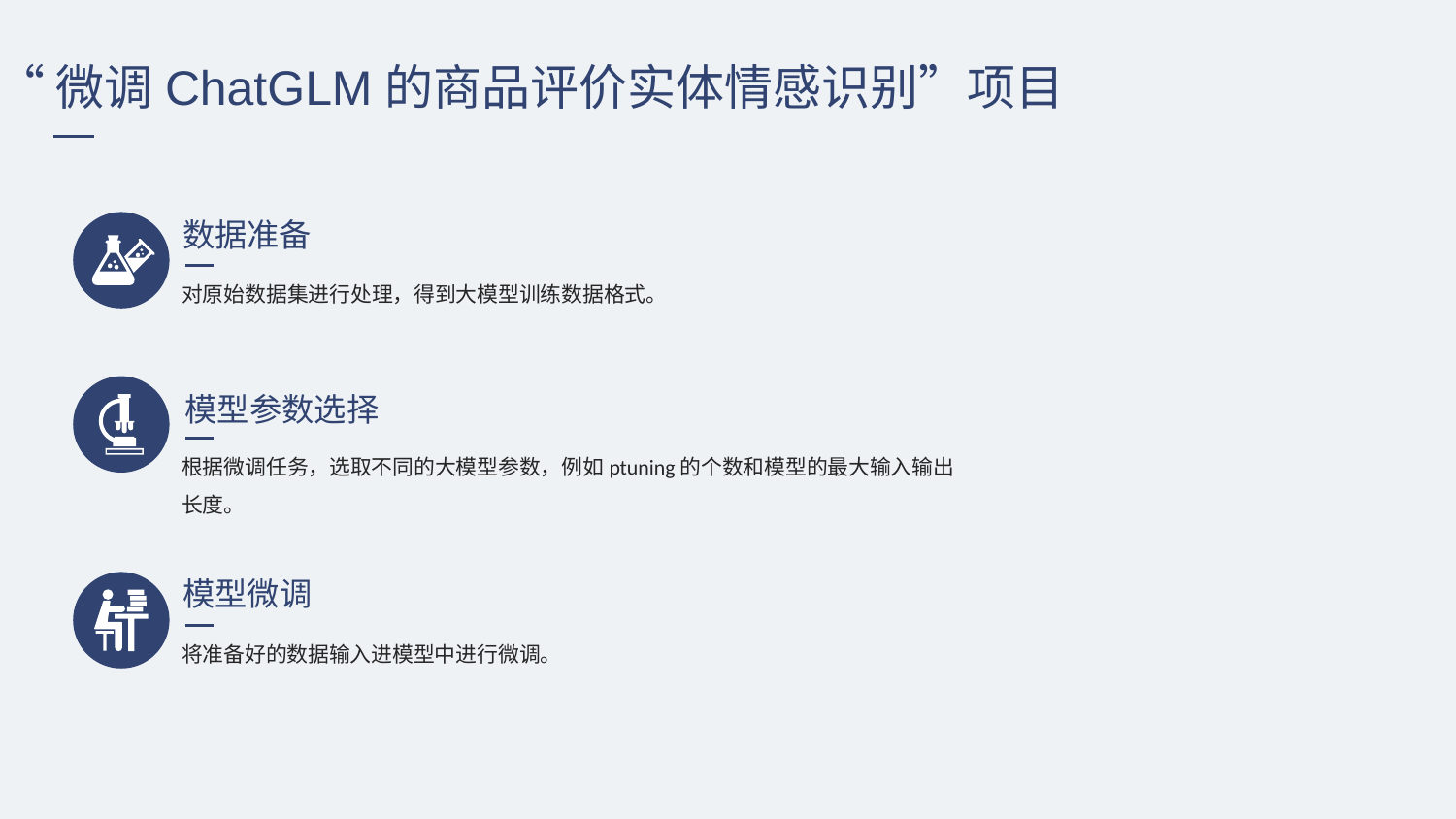

“微调ChatGLM的商品评价实体情感识别”项目
数据准备

对原始数据集进行处理，得到大模型训练数据格式。

模型参数选择

根据微调任务，选取不同的大模型参数，例如ptuning的个数和模型的最大输入输出长度。
模型微调

将准备好的数据输入进模型中进行微调。